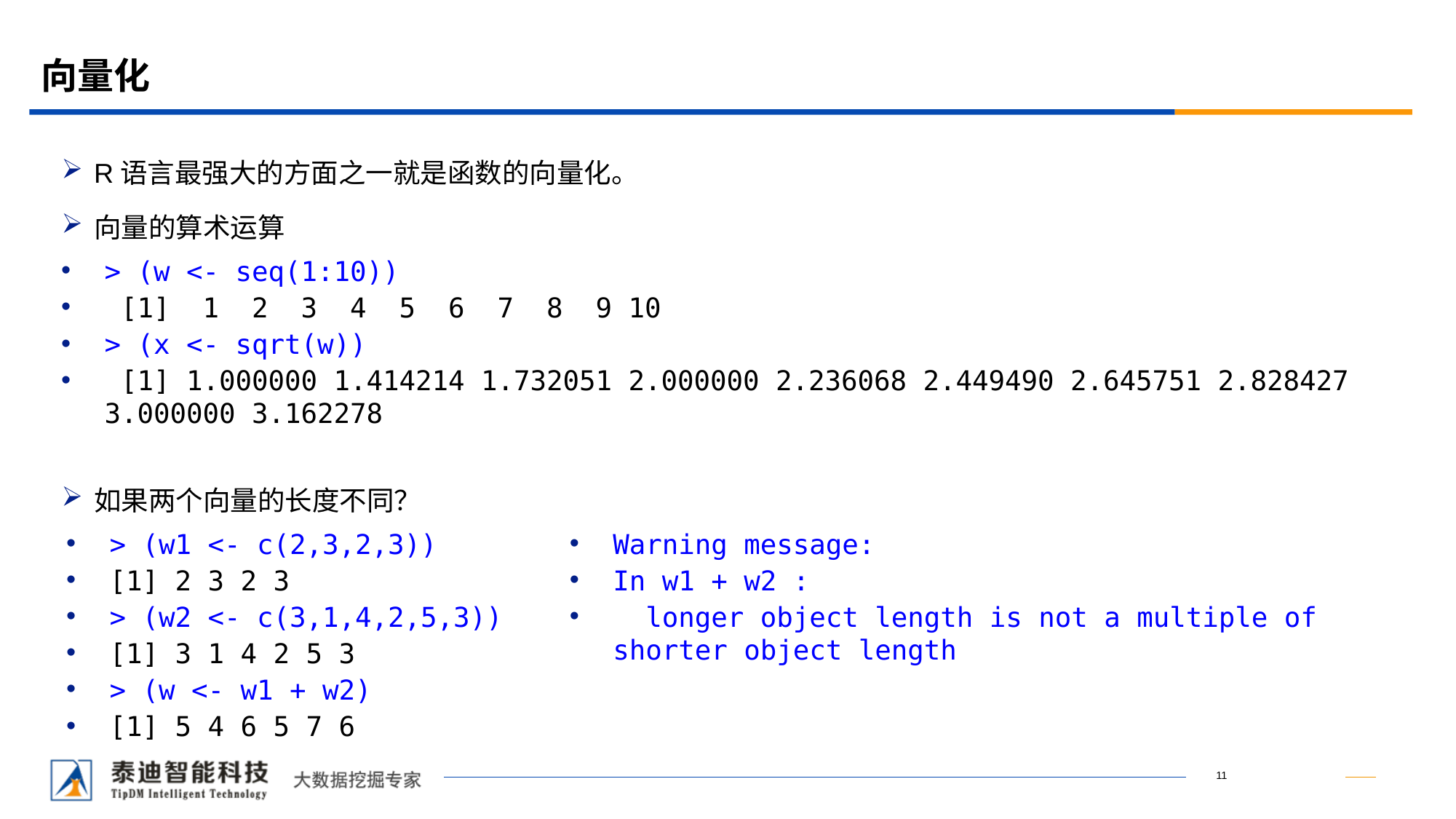

# 向量化
R语言最强大的方面之一就是函数的向量化。
向量的算术运算

如果两个向量的长度不同？

> (w <- seq(1:10))
 [1]  1  2  3  4  5  6  7  8  9 10
> (x <- sqrt(w))
 [1] 1.000000 1.414214 1.732051 2.000000 2.236068 2.449490 2.645751 2.828427 3.000000 3.162278
> (w1 <- c(2,3,2,3))
[1] 2 3 2 3
> (w2 <- c(3,1,4,2,5,3))
[1] 3 1 4 2 5 3
> (w <- w1 + w2)
[1] 5 4 6 5 7 6

Warning message:
In w1 + w2 :
  longer object length is not a multiple of shorter object length